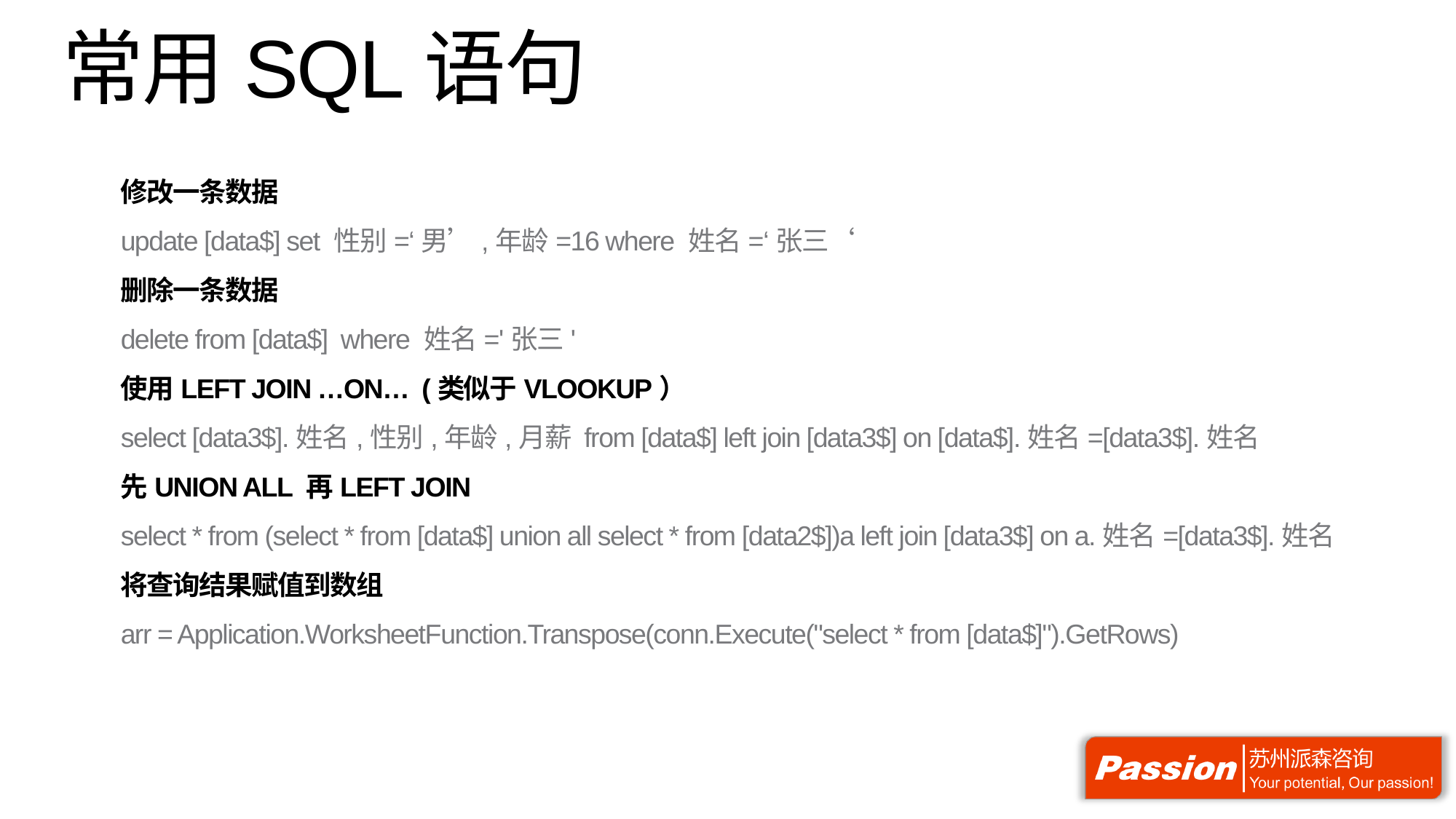

# 常用SQL语句
修改一条数据
update [data$] set 性别=‘男’,年龄=16 where 姓名=‘张三‘
删除一条数据
delete from [data$]  where 姓名='张三'
使用LEFT JOIN …ON…  (类似于VLOOKUP）
select [data3$].姓名,性别,年龄,月薪 from [data$] left join [data3$] on [data$].姓名=[data3$].姓名
先UNION ALL 再LEFT JOIN
select * from (select * from [data$] union all select * from [data2$])a left join [data3$] on a.姓名=[data3$].姓名
将查询结果赋值到数组
arr = Application.WorksheetFunction.Transpose(conn.Execute("select * from [data$]").GetRows)